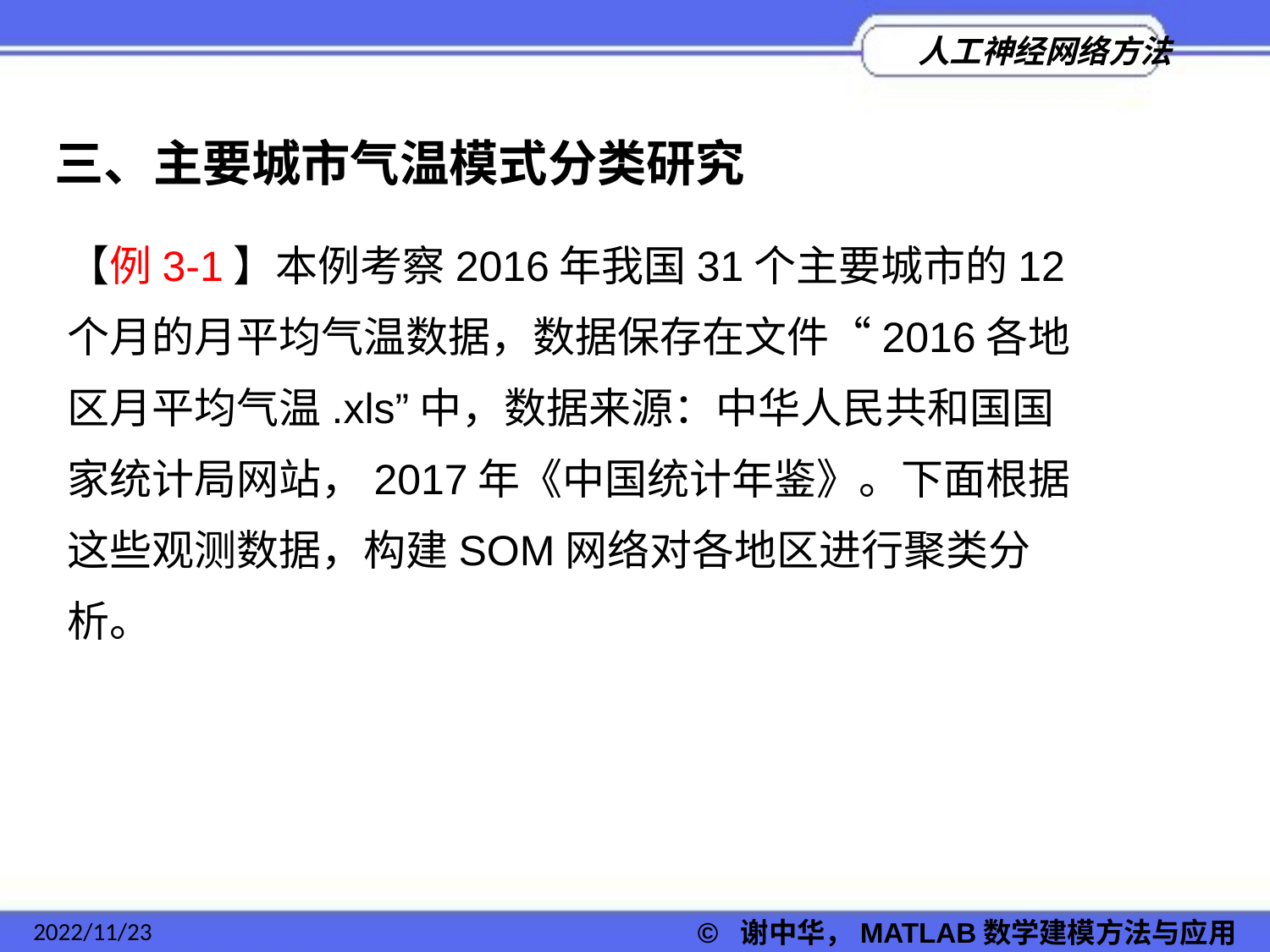

三、主要城市气温模式分类研究
【例3-1】本例考察2016年我国31个主要城市的12个月的月平均气温数据，数据保存在文件“2016各地区月平均气温.xls”中，数据来源：中华人民共和国国家统计局网站，2017年《中国统计年鉴》。下面根据这些观测数据，构建SOM网络对各地区进行聚类分析。
2022/11/23
©  谢中华，MATLAB数学建模方法与应用